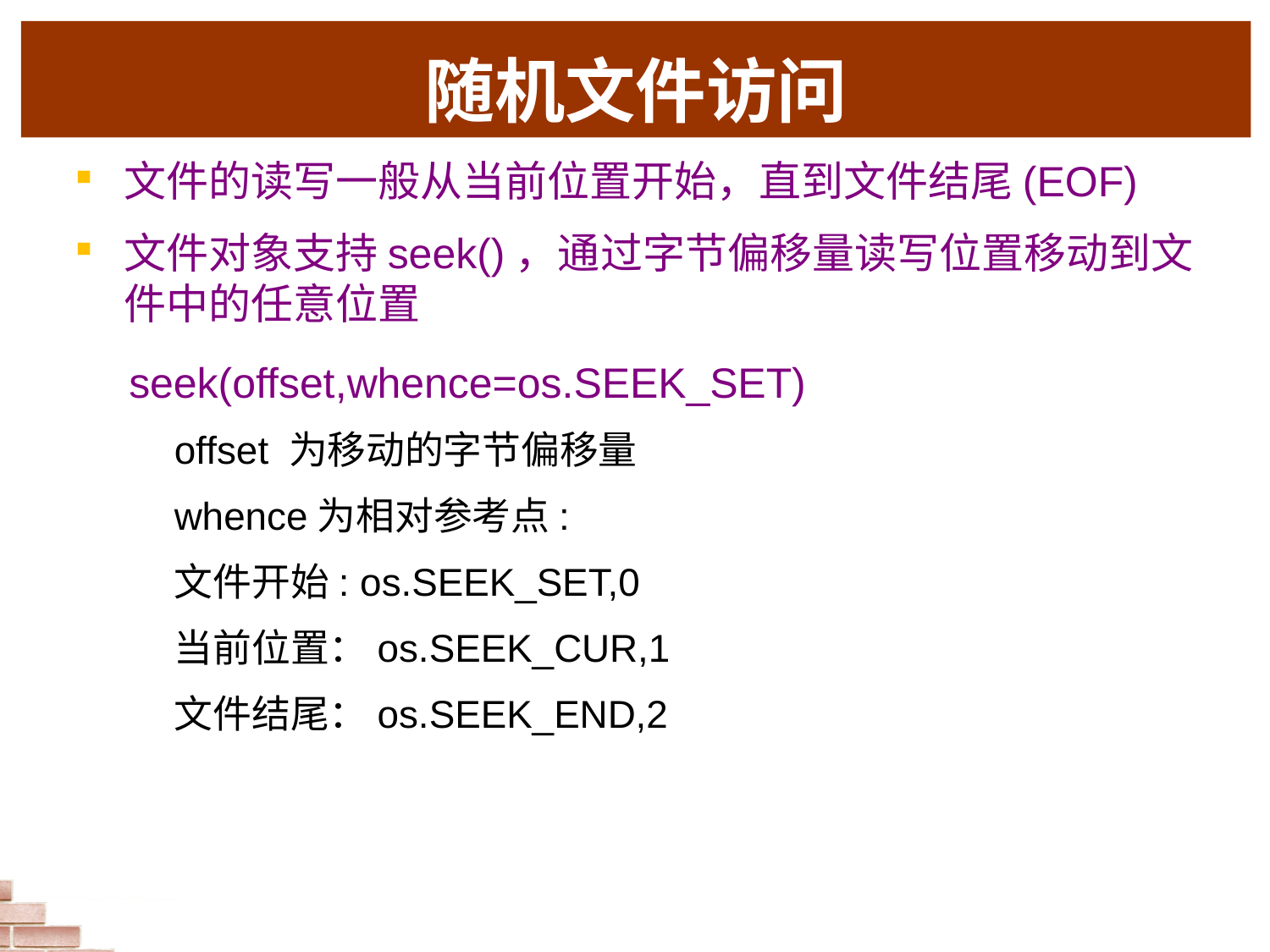

随机文件访问
文件的读写一般从当前位置开始，直到文件结尾(EOF)
文件对象支持seek()，通过字节偏移量读写位置移动到文件中的任意位置
seek(offset,whence=os.SEEK_SET)
offset 为移动的字节偏移量
whence为相对参考点:
文件开始: os.SEEK_SET,0
当前位置：os.SEEK_CUR,1
文件结尾：os.SEEK_END,2